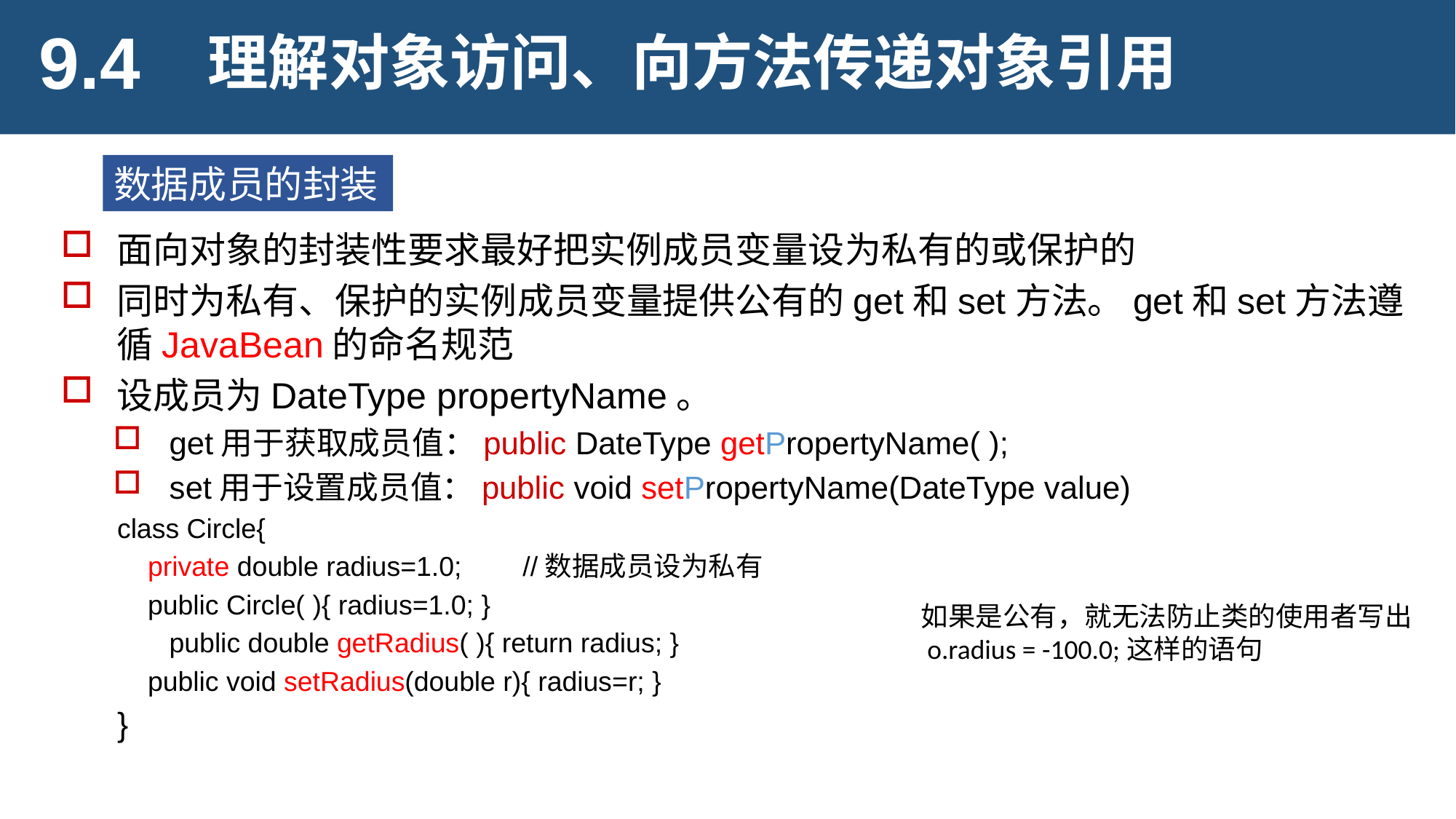

9.4
理解对象访问、向方法传递对象引用
数据成员的封装
面向对象的封装性要求最好把实例成员变量设为私有的或保护的
同时为私有、保护的实例成员变量提供公有的get和set方法。get和set方法遵循JavaBean的命名规范
设成员为DateType propertyName。
get用于获取成员值：public DateType getPropertyName( );
set用于设置成员值：public void setPropertyName(DateType value)
class Circle{
    private double radius=1.0;        //数据成员设为私有
    public Circle( ){ radius=1.0; }
	public double getRadius( ){ return radius; }
    public void setRadius(double r){ radius=r; }
}
如果是公有，就无法防止类的使用者写出
 o.radius = -100.0;这样的语句